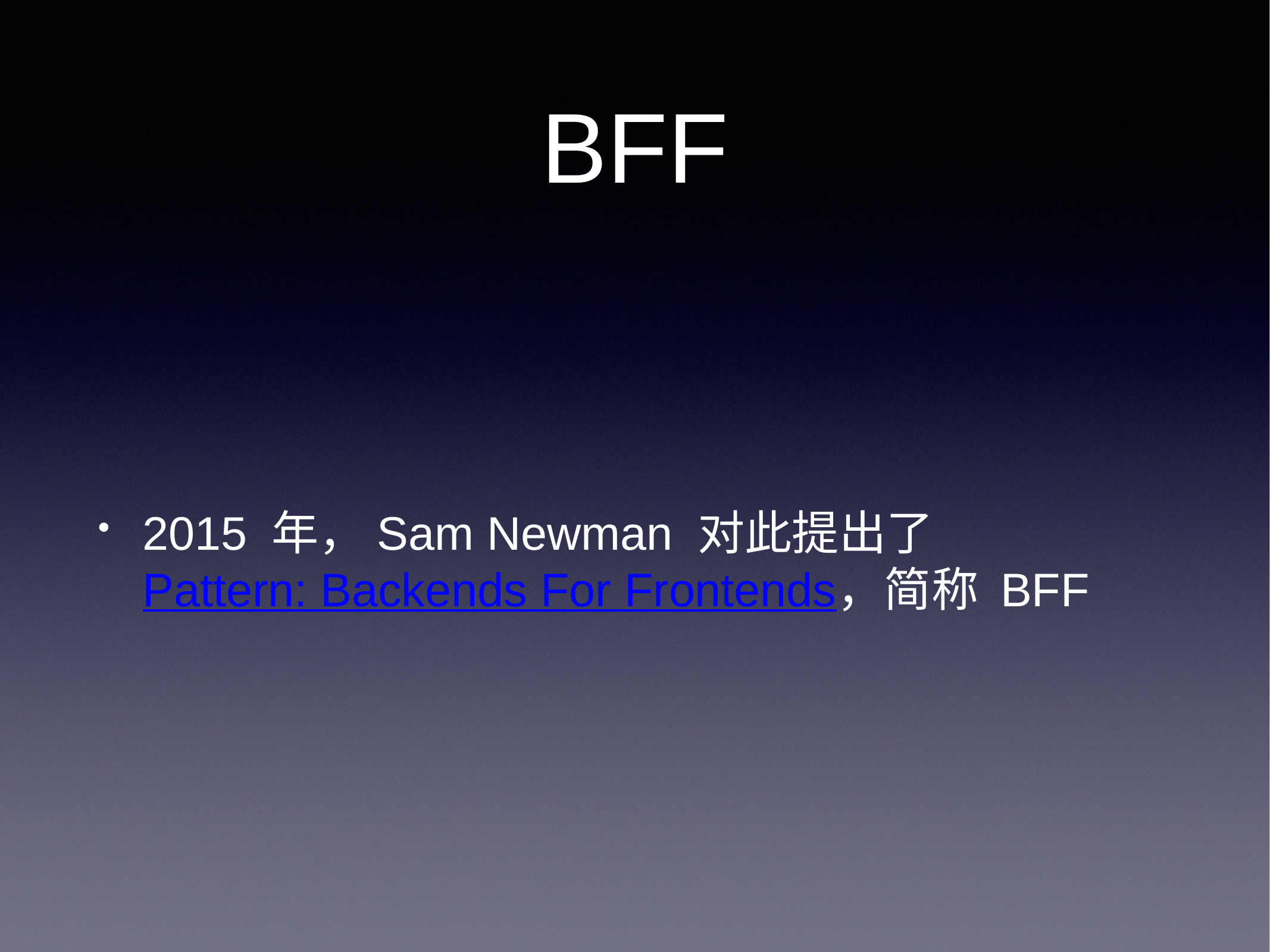

# BFF
2015 年，Sam Newman 对此提出了 Pattern: Backends For Frontends，简称 BFF